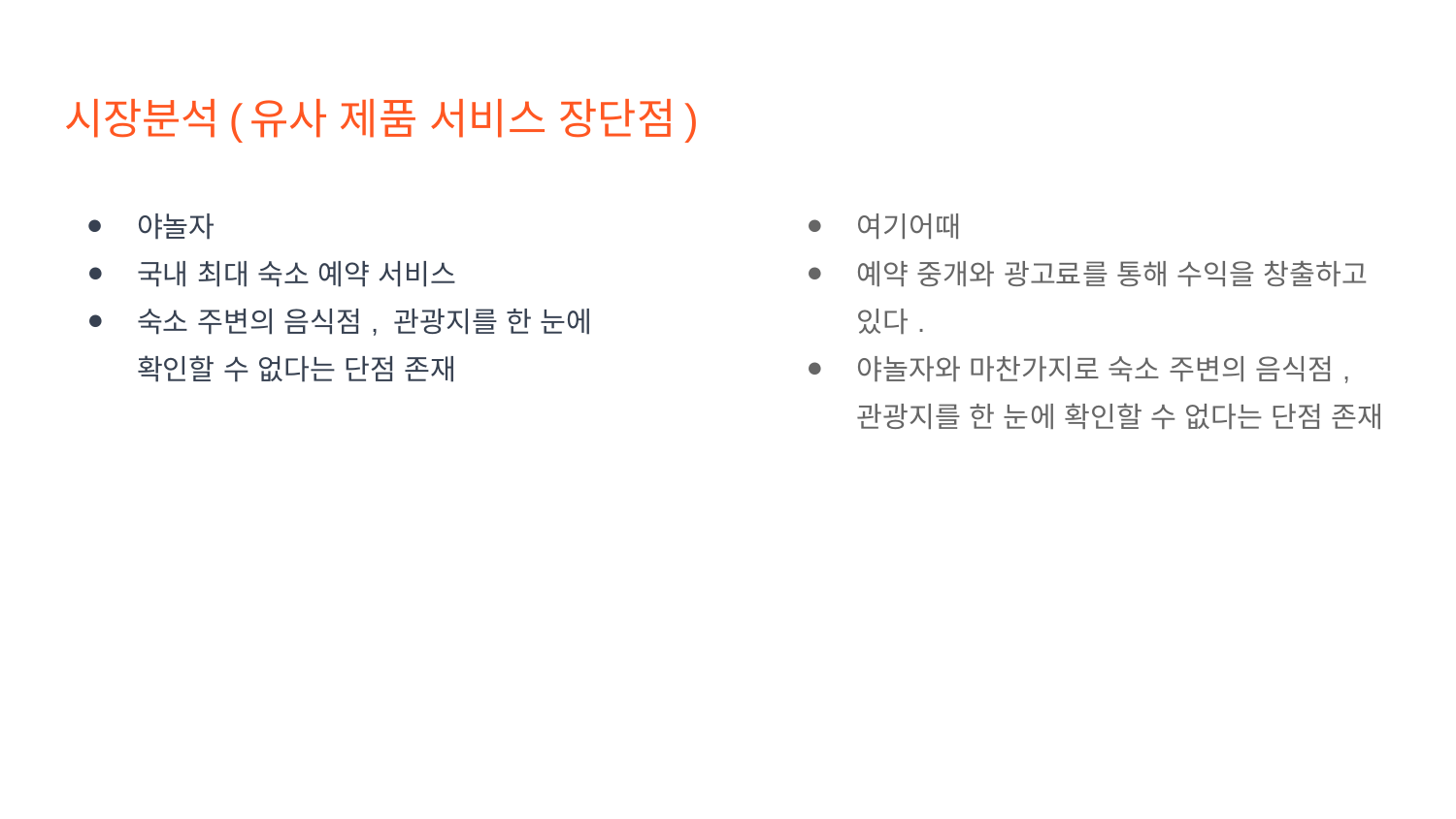

# 시장분석(유사 제품 서비스 장단점)
야놀자
국내 최대 숙소 예약 서비스
숙소 주변의 음식점, 관광지를 한 눈에 확인할 수 없다는 단점 존재
여기어때
예약 중개와 광고료를 통해 수익을 창출하고 있다.
야놀자와 마찬가지로 숙소 주변의 음식점, 관광지를 한 눈에 확인할 수 없다는 단점 존재